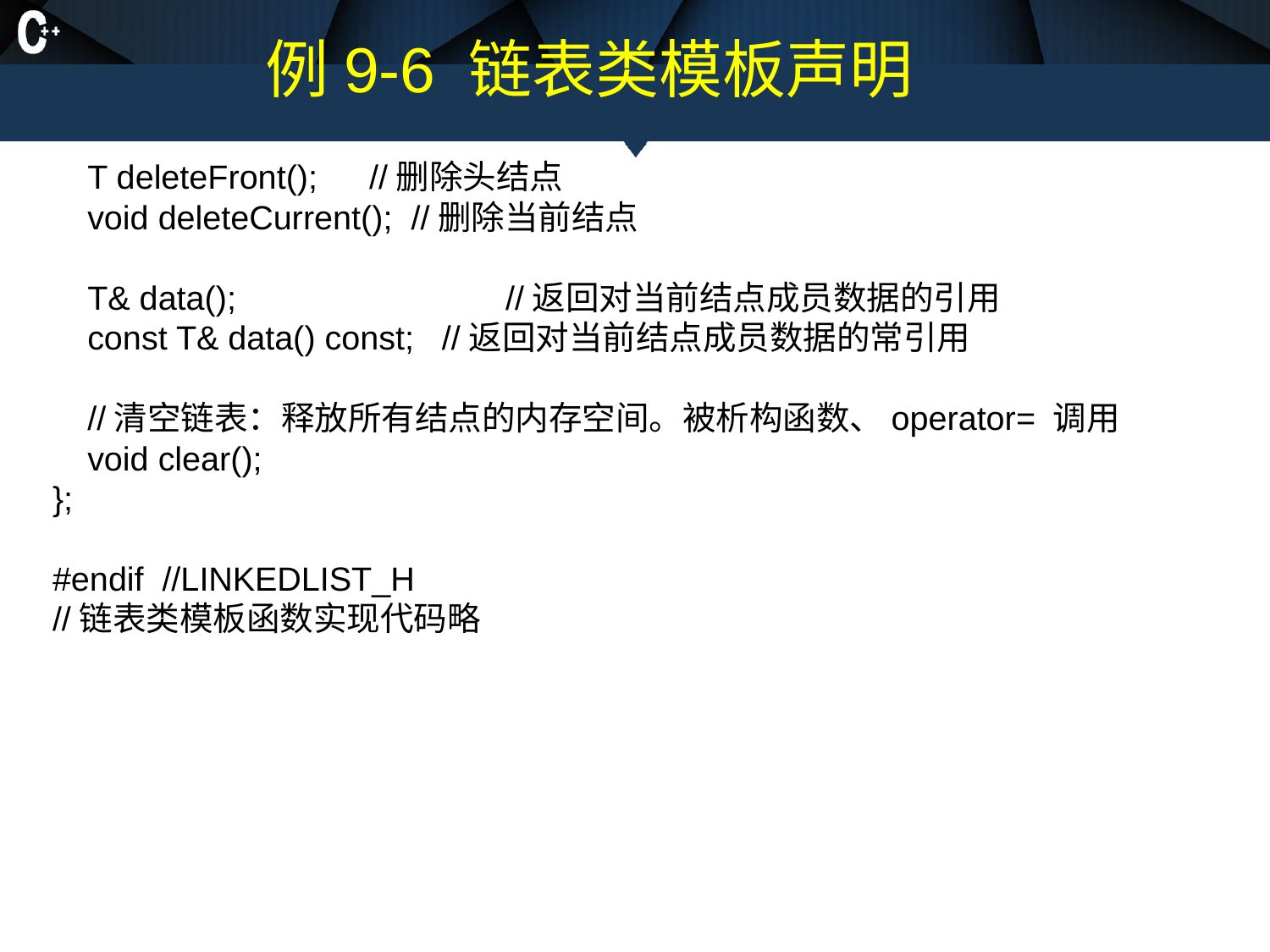

# 例9-6 链表类模板声明
	T deleteFront();	   //删除头结点
	void deleteCurrent();  //删除当前结点

	T& data();		    //返回对当前结点成员数据的引用
	const T& data() const;   //返回对当前结点成员数据的常引用

	//清空链表：释放所有结点的内存空间。被析构函数、operator= 调用
	void clear();
};

#endif  //LINKEDLIST_H
//链表类模板函数实现代码略